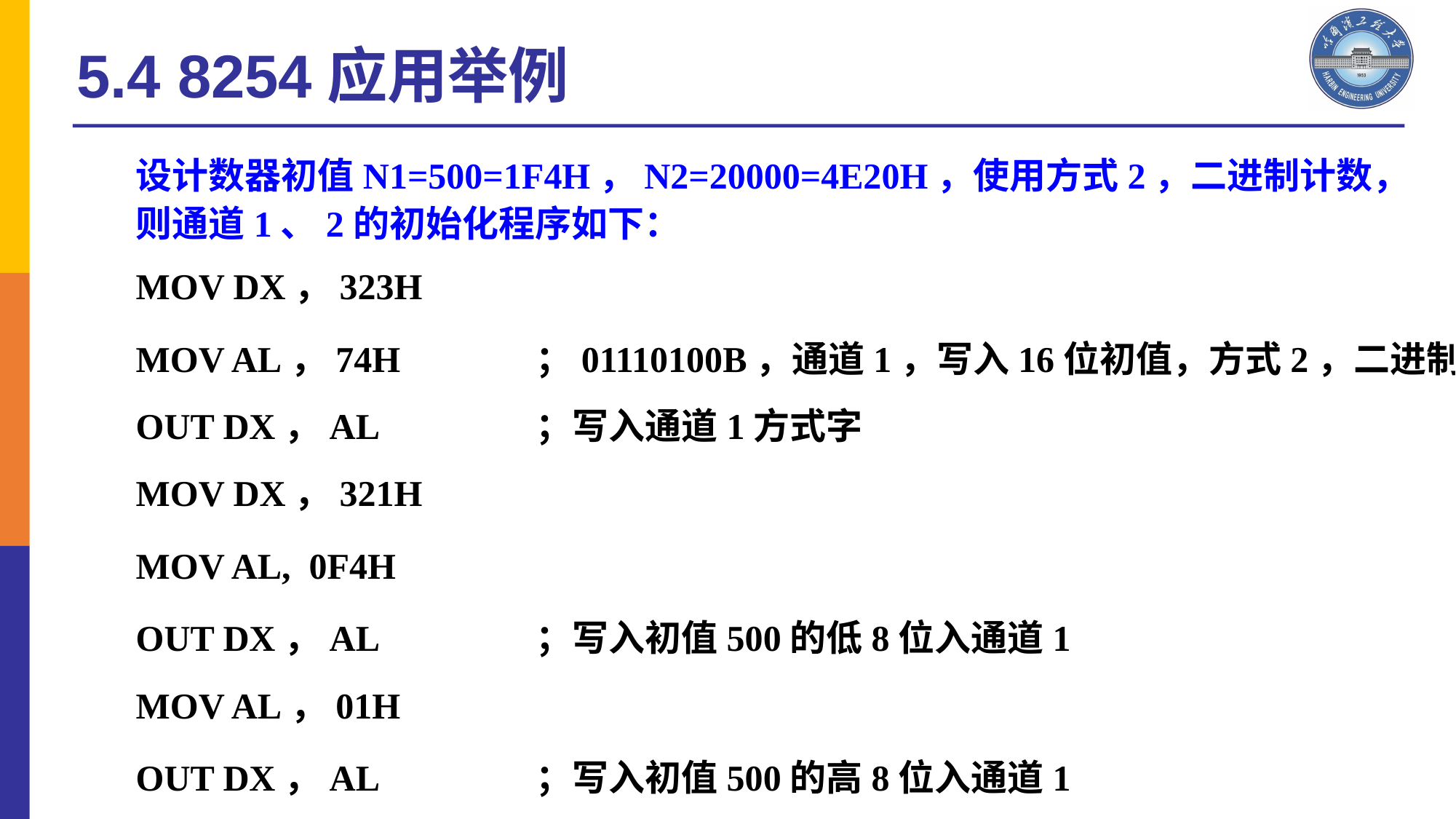

5.4 8254应用举例
设计数器初值N1=500=1F4H，N2=20000=4E20H，使用方式2，二进制计数，则通道1、2的初始化程序如下：
MOV DX，323H

MOV AL，74H

；01110100B，通道1，写入16位初值，方式2，二进制
OUT DX，AL

；写入通道1方式字

MOV DX，321H

MOV AL,  0F4H

OUT DX，AL

；写入初值500的低8位入通道1

MOV AL，01H

OUT DX，AL

；写入初值500的高8位入通道1